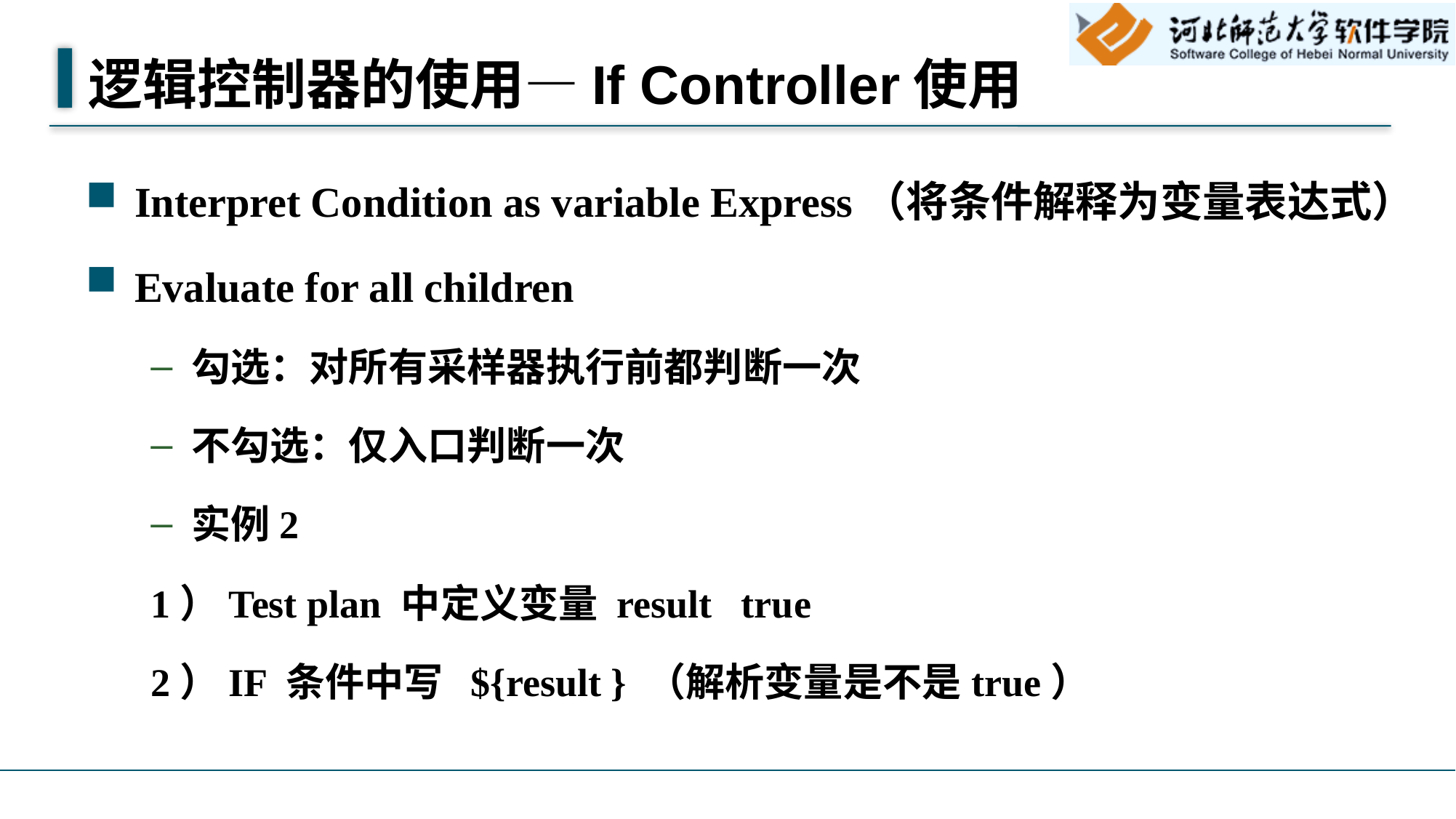

# 逻辑控制器的使用—If Controller使用
Interpret Condition as variable Express（将条件解释为变量表达式）
Evaluate for all children
勾选：对所有采样器执行前都判断一次
不勾选：仅入口判断一次
实例2
1）Test plan 中定义变量 result   true
2）IF 条件中写  ${result } （解析变量是不是true）